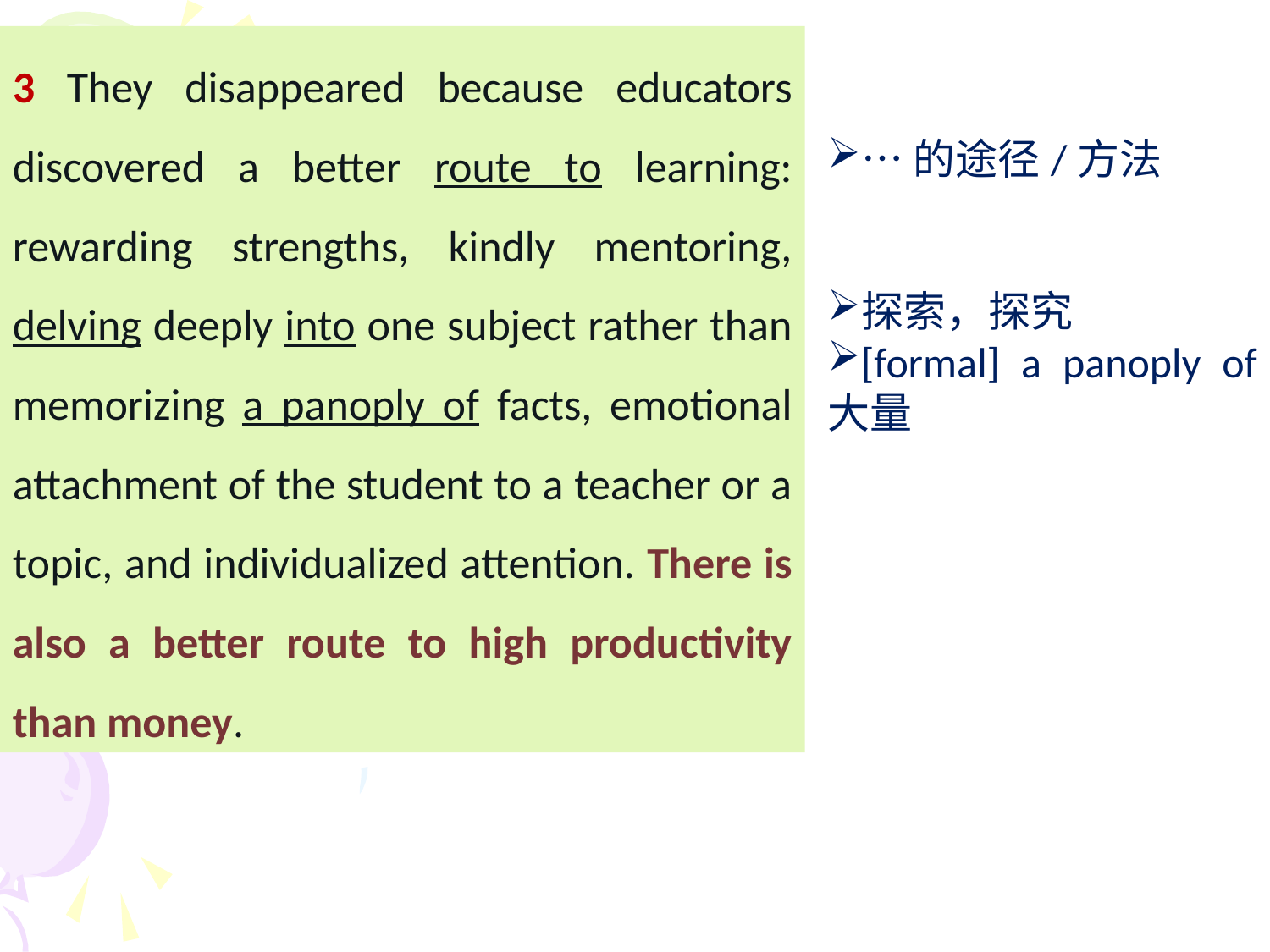

3 They disappeared because educators discovered a better route to learning: rewarding strengths, kindly mentoring, delving deeply into one subject rather than memorizing a panoply of facts, emotional attachment of the student to a teacher or a topic, and individualized attention. There is also a better route to high productivity than money.
…的途径/方法

探索，探究
[formal] a panoply of 大量